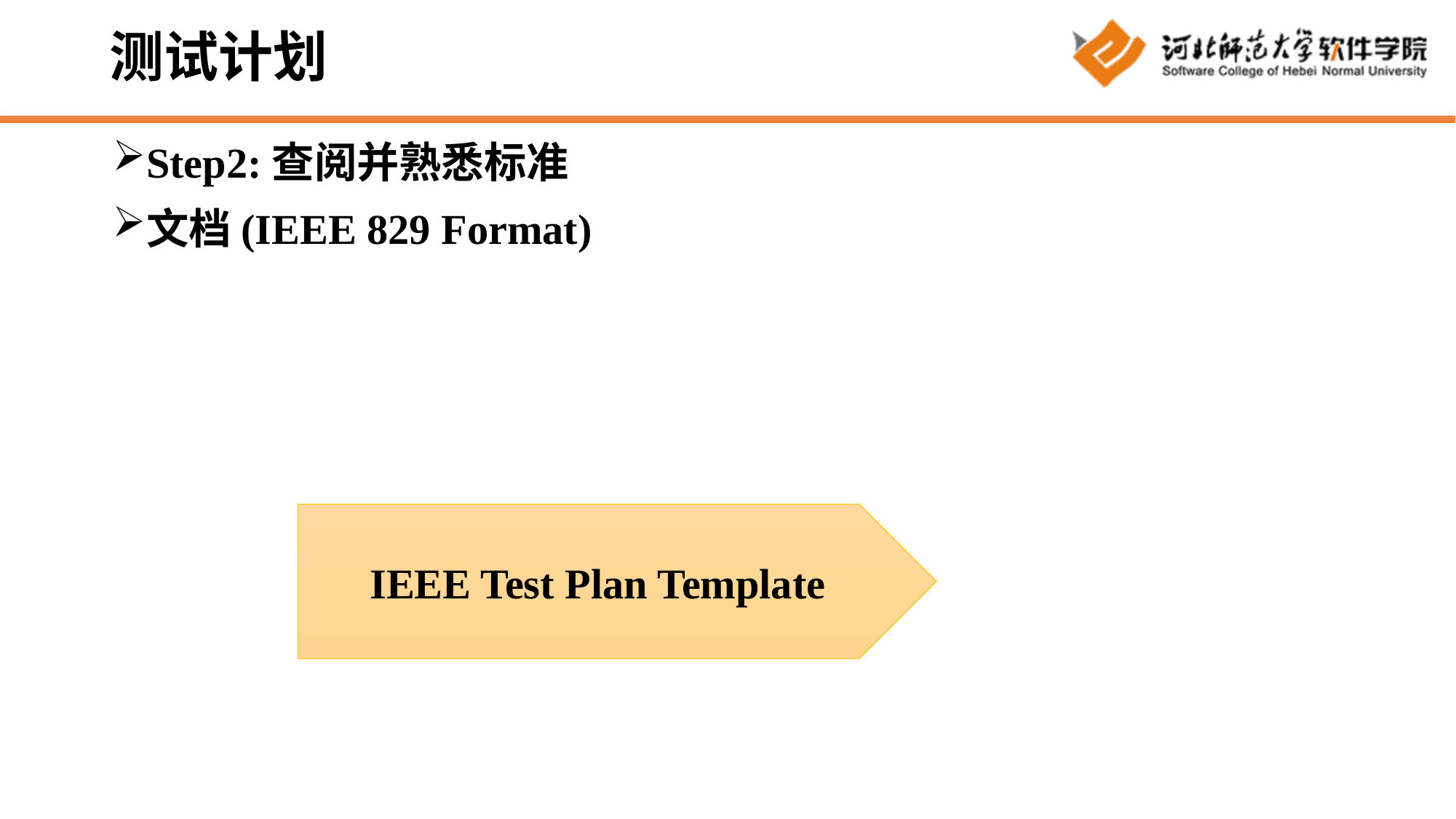

# 测试计划
Step2:查阅并熟悉标准
文档(IEEE 829 Format)

IEEE Test Plan Template